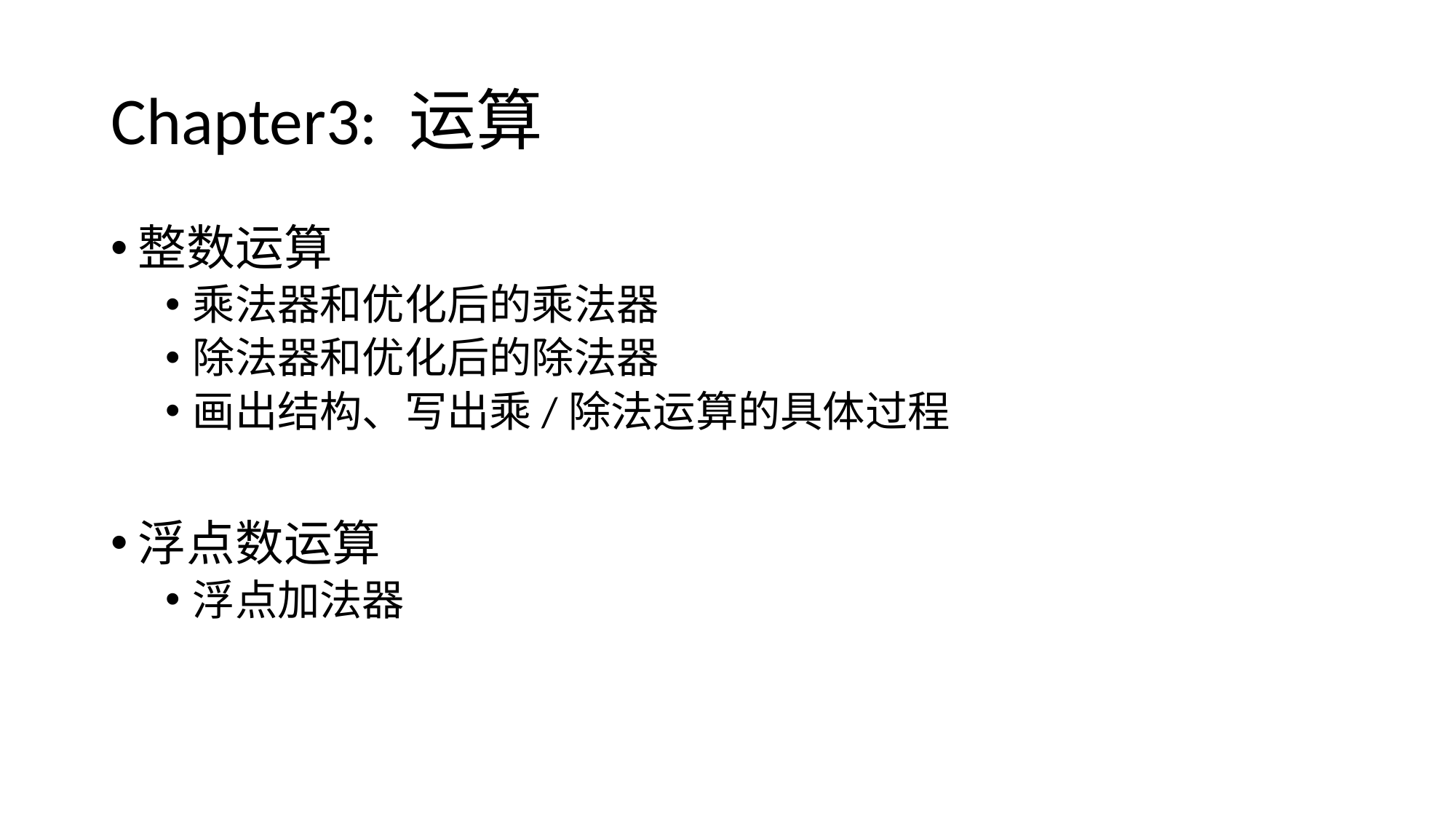

# Chapter3: 运算
整数运算
乘法器和优化后的乘法器
除法器和优化后的除法器
画出结构、写出乘/除法运算的具体过程

浮点数运算
浮点加法器